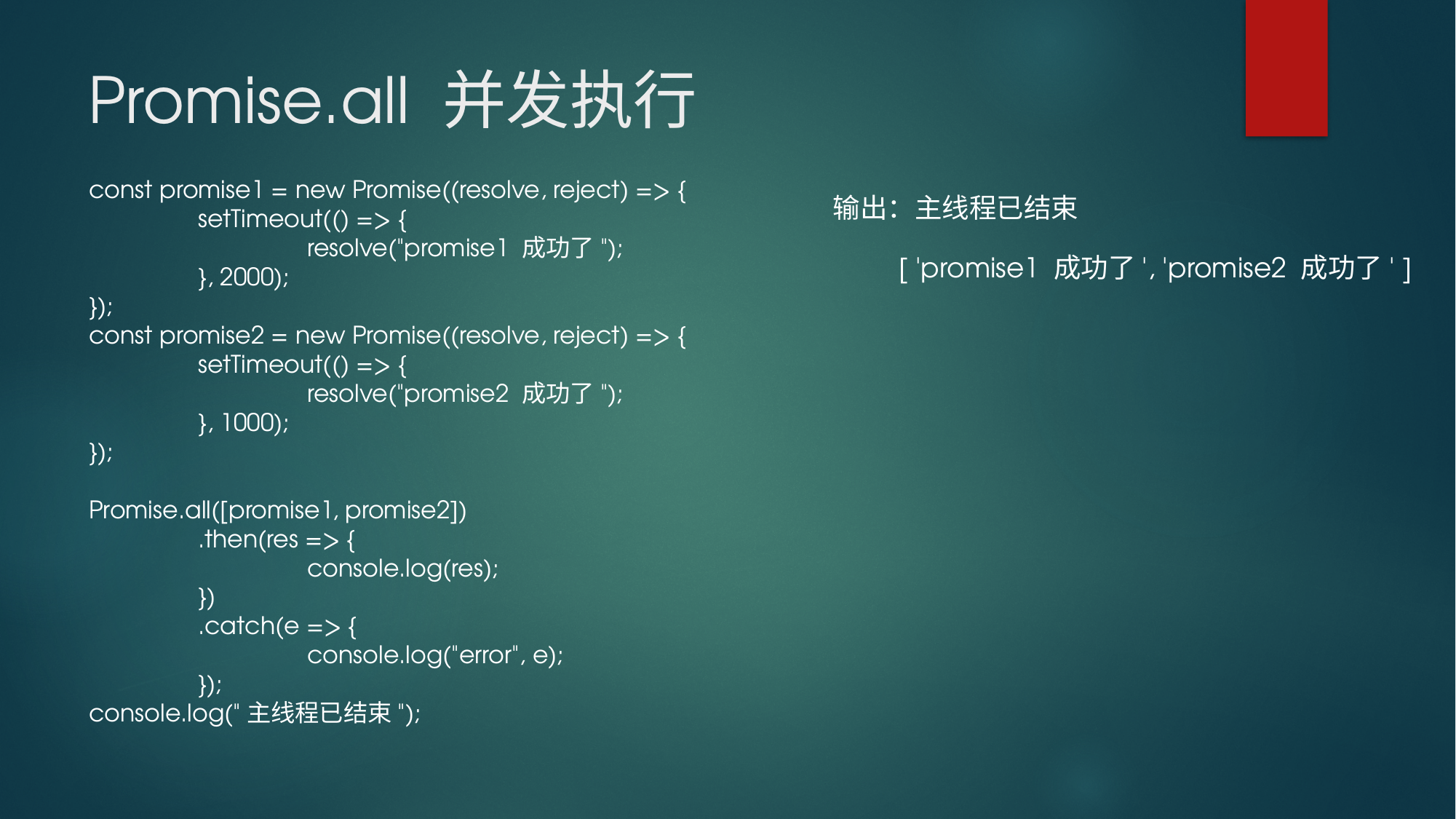

# Promise.all 并发执行
const promise1 = new Promise((resolve, reject) => {
	setTimeout(() => {
		resolve("promise1 成功了");
	}, 2000);
});
const promise2 = new Promise((resolve, reject) => {
	setTimeout(() => {
		resolve("promise2 成功了");
	}, 1000);
});
Promise.all([promise1, promise2])
	.then(res => {
		console.log(res);
	})
	.catch(e => {
		console.log("error", e);
	});
console.log("主线程已结束");
输出：主线程已结束
[ 'promise1 成功了', 'promise2 成功了' ]